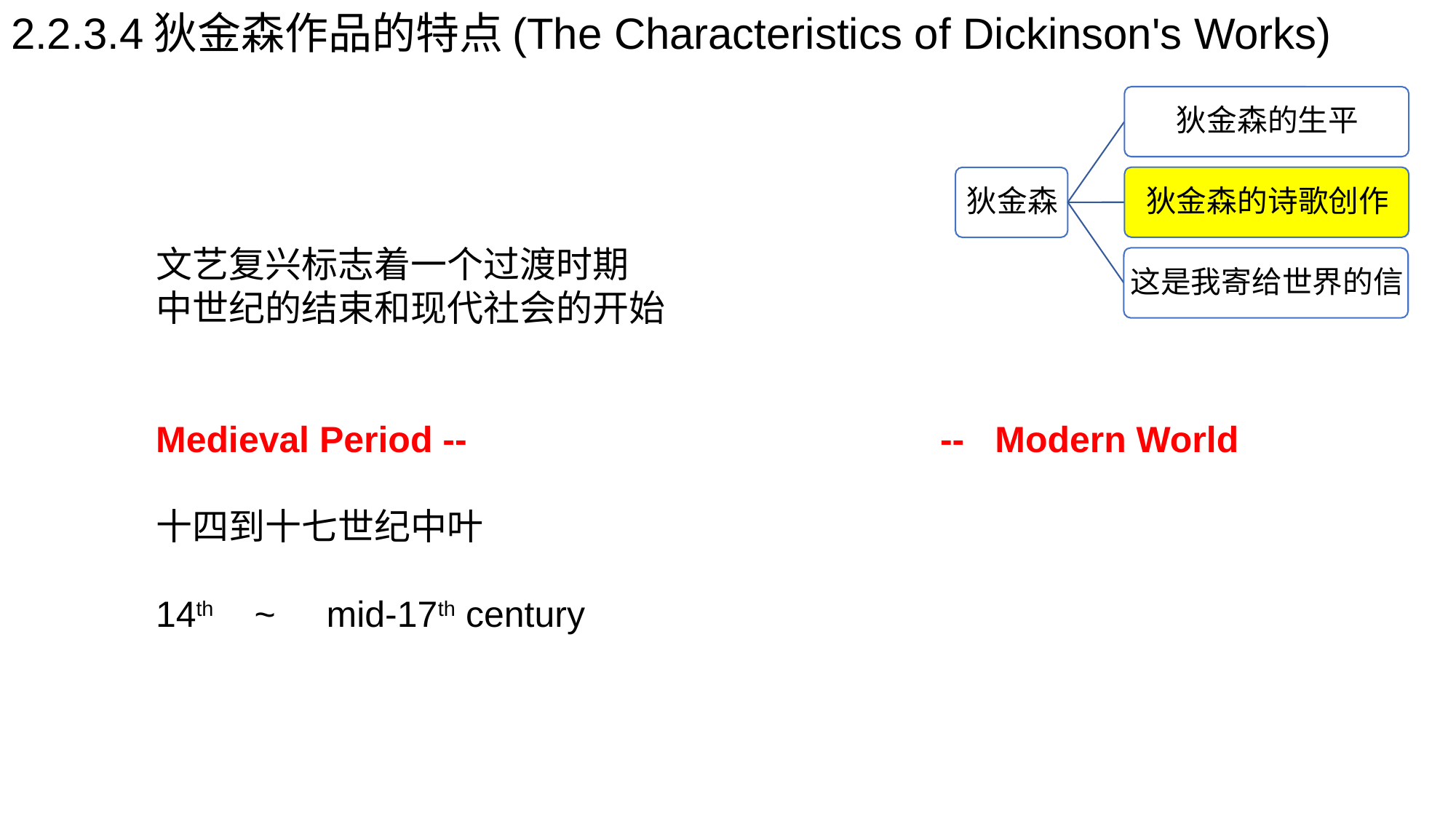

# 2.2.3.4狄金森作品的特点(The Characteristics of Dickinson's Works)
狄金森

狄金森的生平

狄金森的诗歌创作

这是我寄给世界的信
文艺复兴标志着一个过渡时期
中世纪的结束和现代社会的开始

Medieval Period -- 					  --   Modern World

十四到十七世纪中叶

14th    ~     mid-17th century